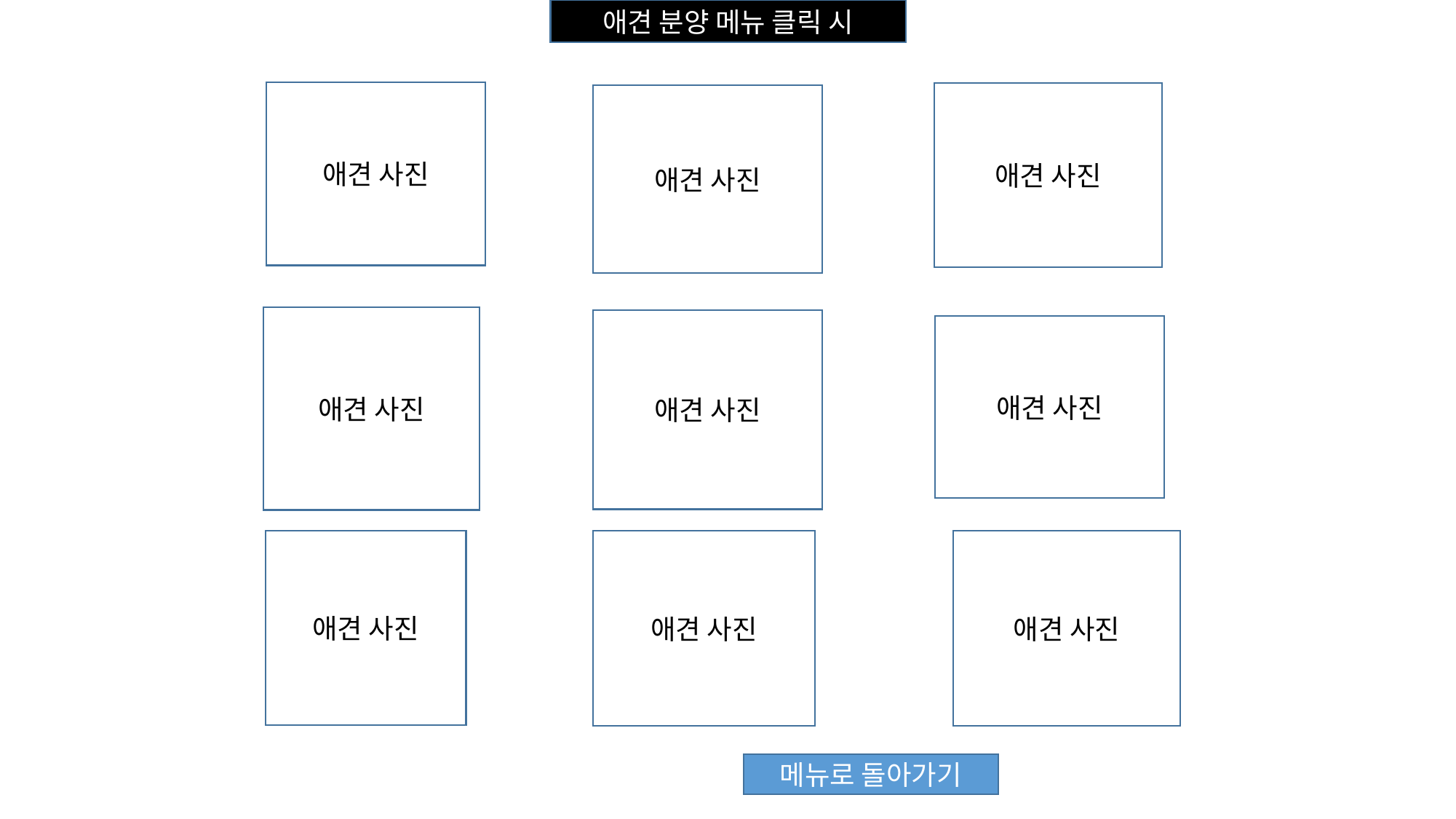

애견 분양 메뉴 클릭 시
애견 사진
애견 사진
애견 사진
애견 사진
애견 사진
애견 사진
애견 사진
애견 사진
애견 사진
메뉴로 돌아가기